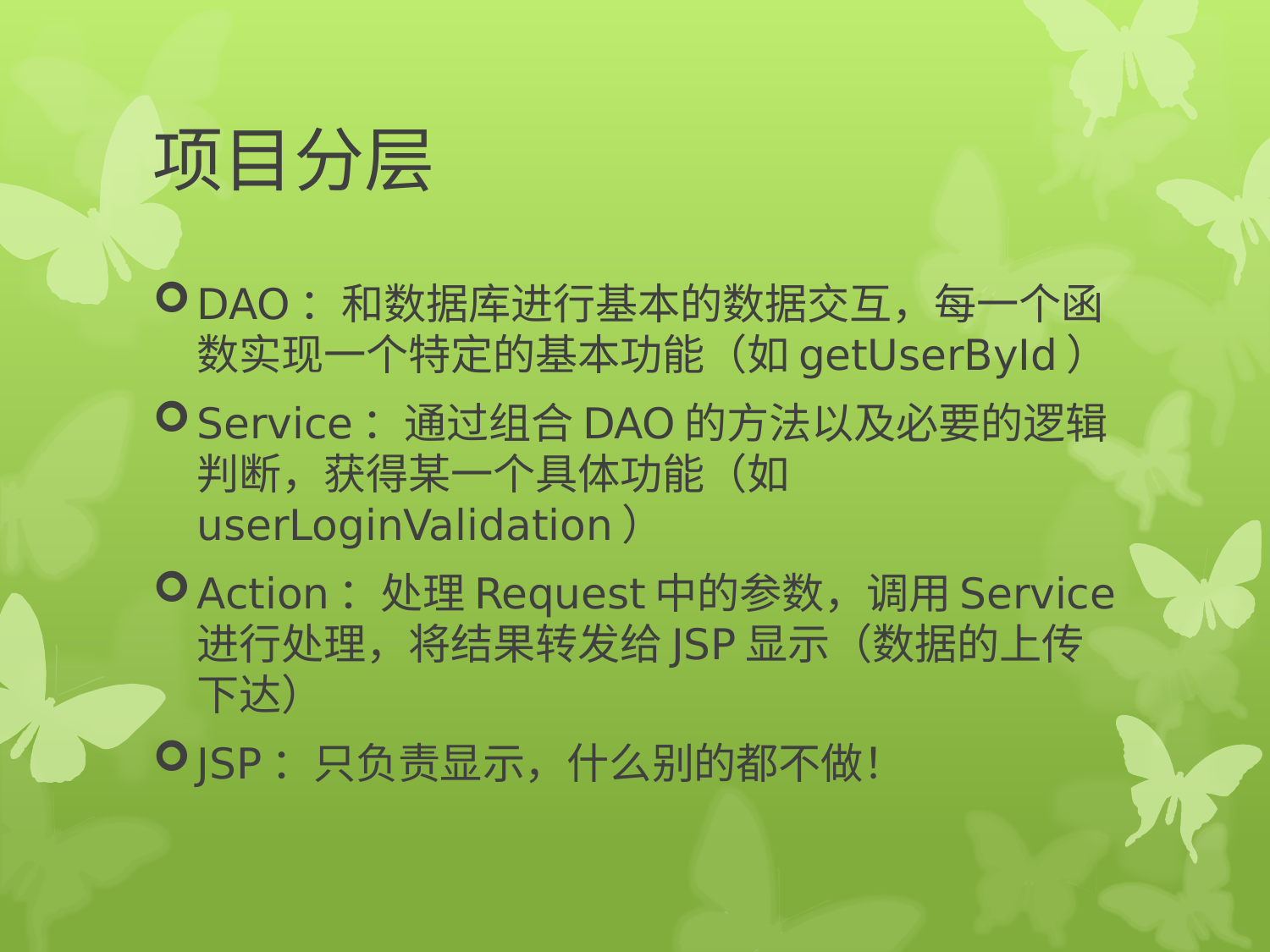

# 项目分层
DAO：和数据库进行基本的数据交互，每一个函数实现一个特定的基本功能（如getUserById）
Service：通过组合DAO的方法以及必要的逻辑判断，获得某一个具体功能（如userLoginValidation）
Action：处理Request中的参数，调用Service进行处理，将结果转发给JSP显示（数据的上传下达）
JSP：只负责显示，什么别的都不做！